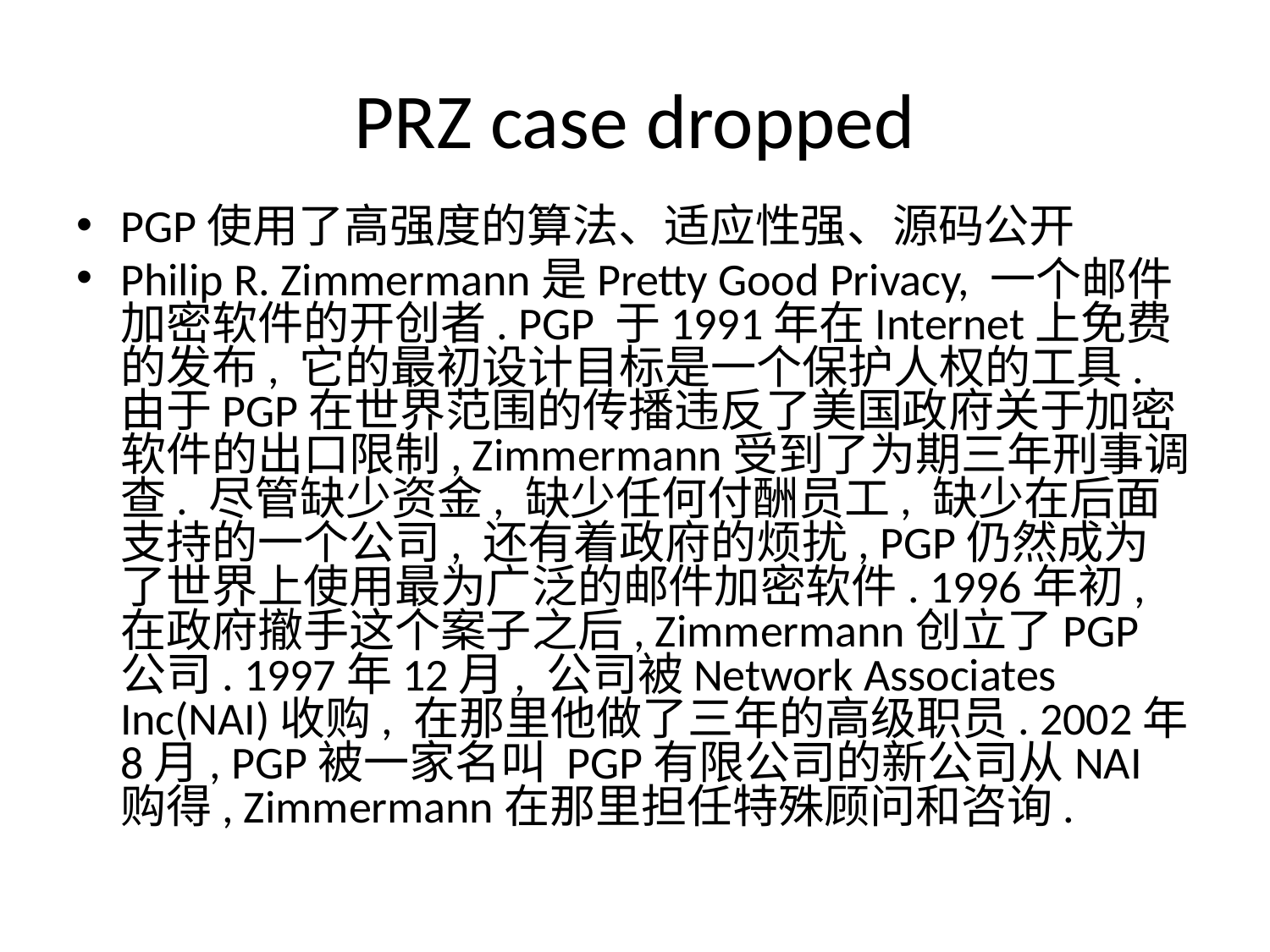

# PRZ case dropped
PGP使用了高强度的算法、适应性强、源码公开
Philip R. Zimmermann是Pretty Good Privacy, 一个邮件加密软件的开创者. PGP 于1991年在Internet上免费的发布, 它的最初设计目标是一个保护人权的工具. 由于PGP在世界范围的传播违反了美国政府关于加密软件的出口限制, Zimmermann受到了为期三年刑事调查. 尽管缺少资金, 缺少任何付酬员工, 缺少在后面支持的一个公司, 还有着政府的烦扰, PGP仍然成为了世界上使用最为广泛的邮件加密软件. 1996年初, 在政府撤手这个案子之后, Zimmermann创立了PGP公司. 1997年12月, 公司被Network Associates Inc(NAI)收购, 在那里他做了三年的高级职员. 2002年8月, PGP被一家名叫 PGP有限公司的新公司从NAI购得, Zimmermann在那里担任特殊顾问和咨询.